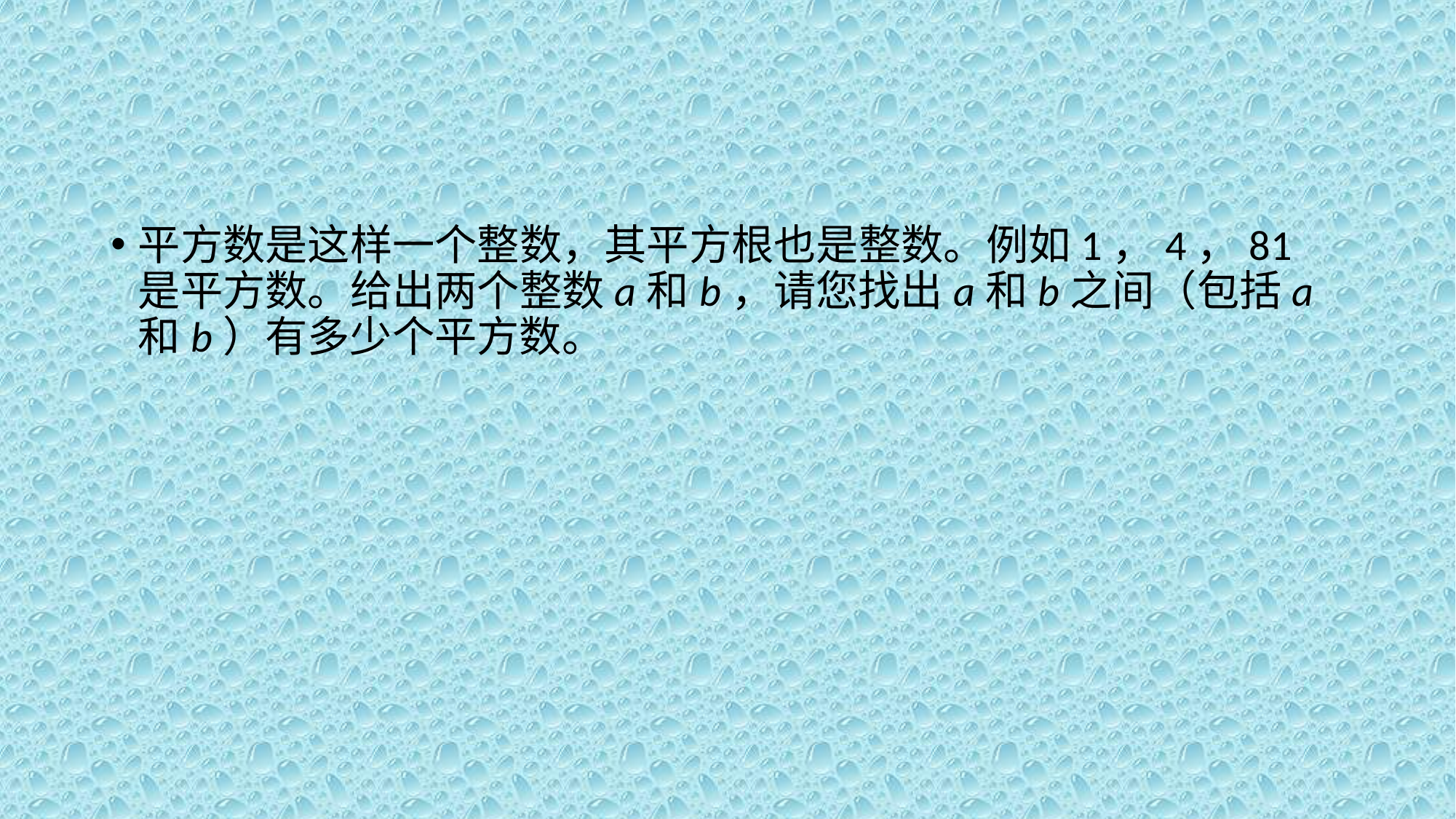

#
平方数是这样一个整数，其平方根也是整数。例如1，4，81是平方数。给出两个整数a和b，请您找出a和b之间（包括a和b）有多少个平方数。